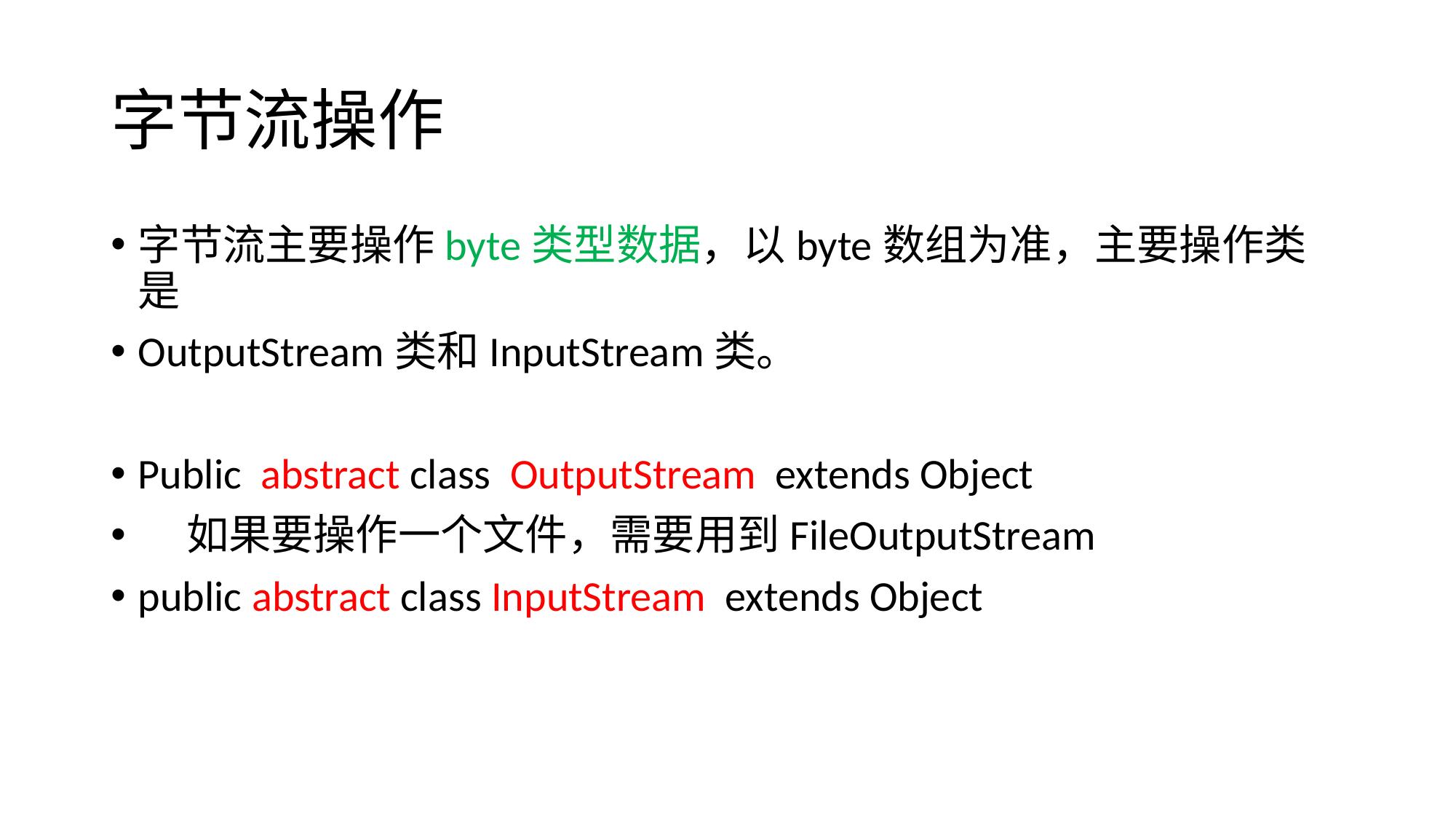

# 字节流操作
字节流主要操作byte类型数据，以byte数组为准，主要操作类是
OutputStream类和InputStream类。

Public  abstract class  OutputStream  extends Object
    如果要操作一个文件，需要用到FileOutputStream
public abstract class InputStream  extends Object